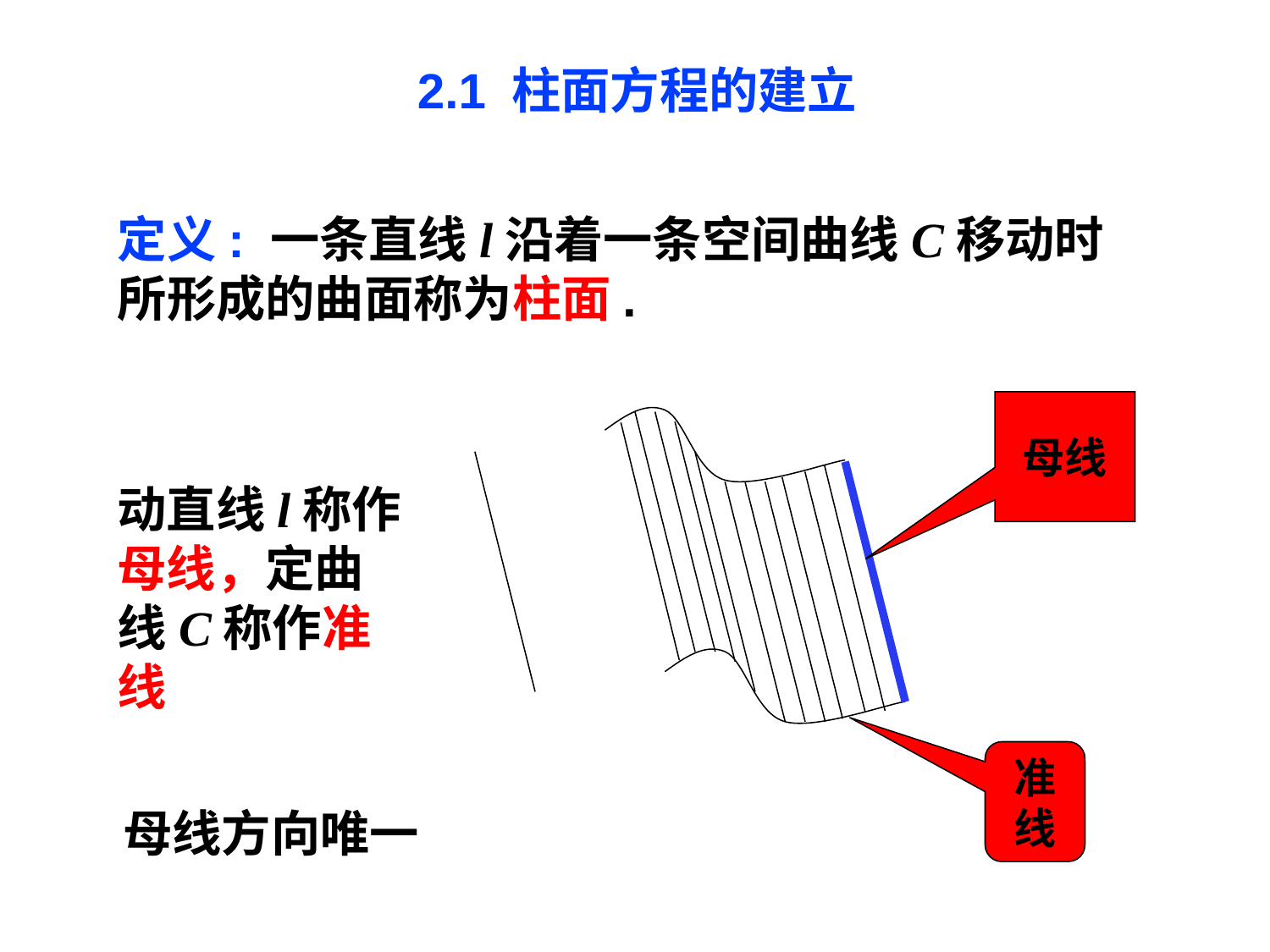

2.1 柱面方程的建立
定义: 一条直线l沿着一条空间曲线C移动时所形成的曲面称为柱面.
母线

动直线l称作母线，定曲线C称作准线

准线
母线方向唯一